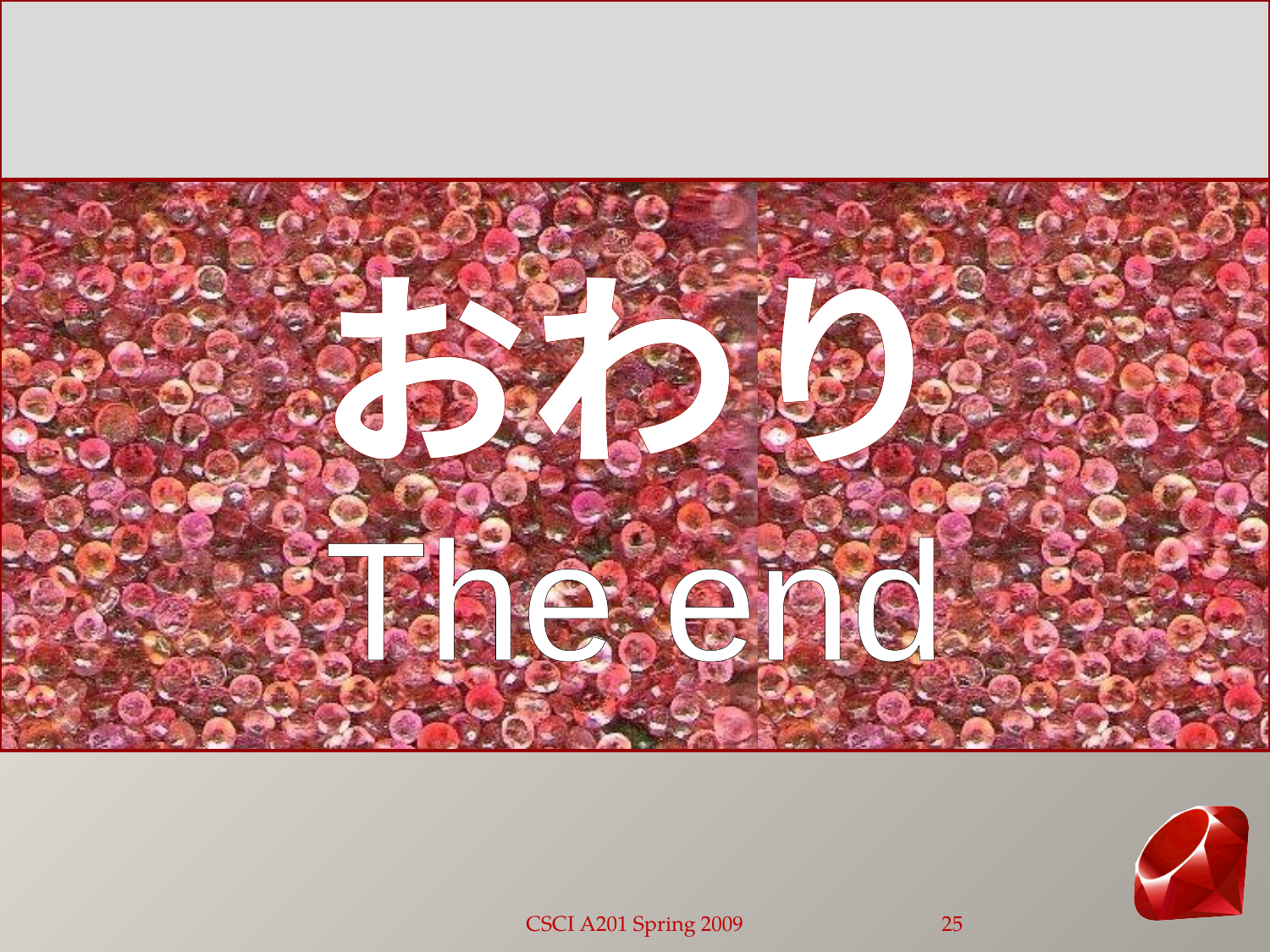

おわり
The end
CSCI A201 Spring 2009
25